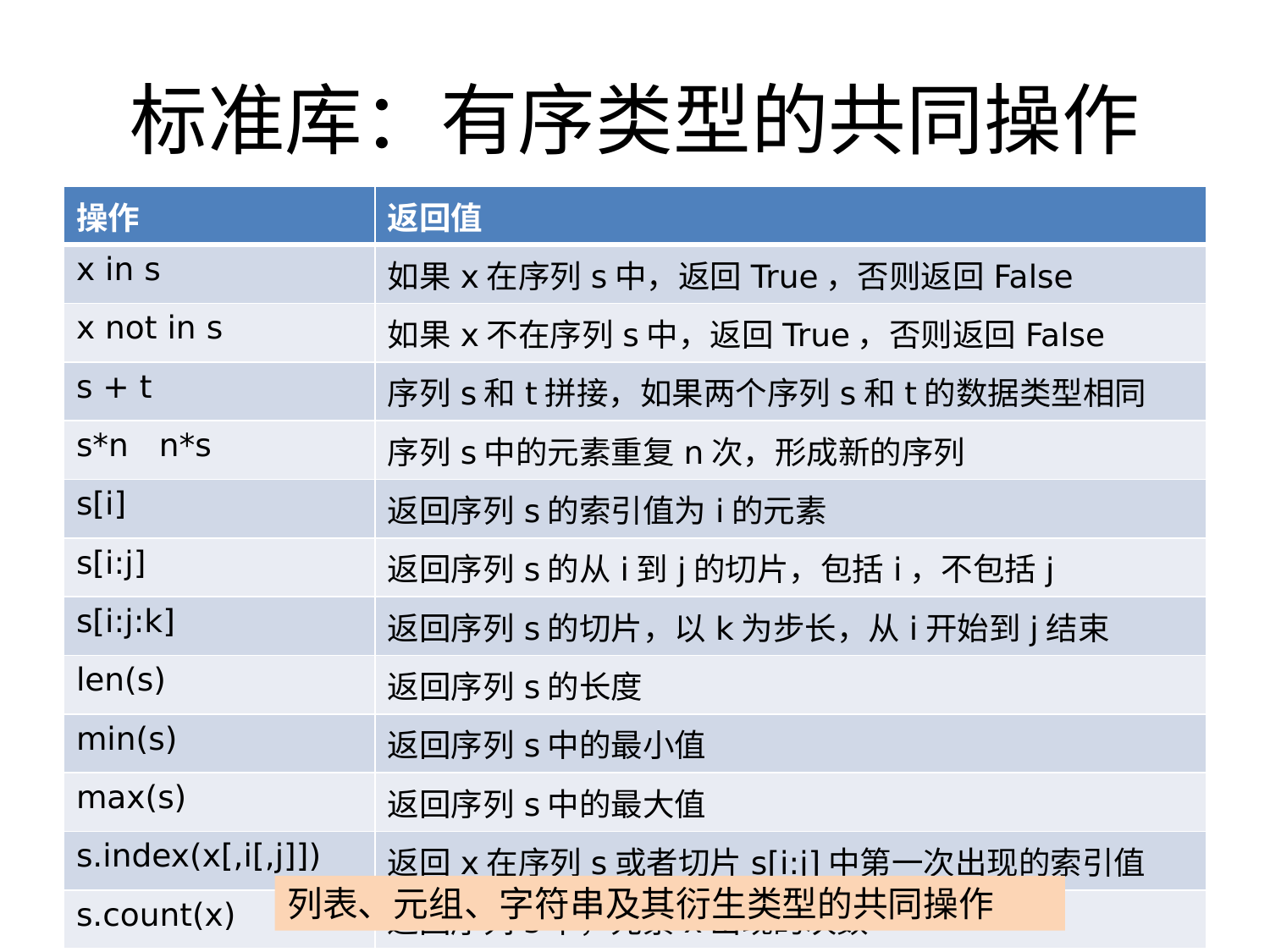

# 标准库：有序类型的共同操作
| 操作 | 返回值 |
| --- | --- |
| x in s | 如果x在序列s中，返回True，否则返回False |
| x not in s | 如果x不在序列s中，返回True，否则返回False |
| s + t | 序列s和t拼接，如果两个序列s和t的数据类型相同 |
| s\*n n\*s | 序列s中的元素重复n次，形成新的序列 |
| s[i] | 返回序列s的索引值为i的元素 |
| s[i:j] | 返回序列s的从i到j的切片，包括i，不包括j |
| s[i:j:k] | 返回序列s的切片，以k为步长，从i开始到j结束 |
| len(s) | 返回序列s的长度 |
| min(s) | 返回序列s中的最小值 |
| max(s) | 返回序列s中的最大值 |
| s.index(x[,i[,j]]) | 返回x在序列s或者切片s[i:j]中第一次出现的索引值 |
| s.count(x) | 返回序列s中，元素x出现的次数 |
列表、元组、字符串及其衍生类型的共同操作